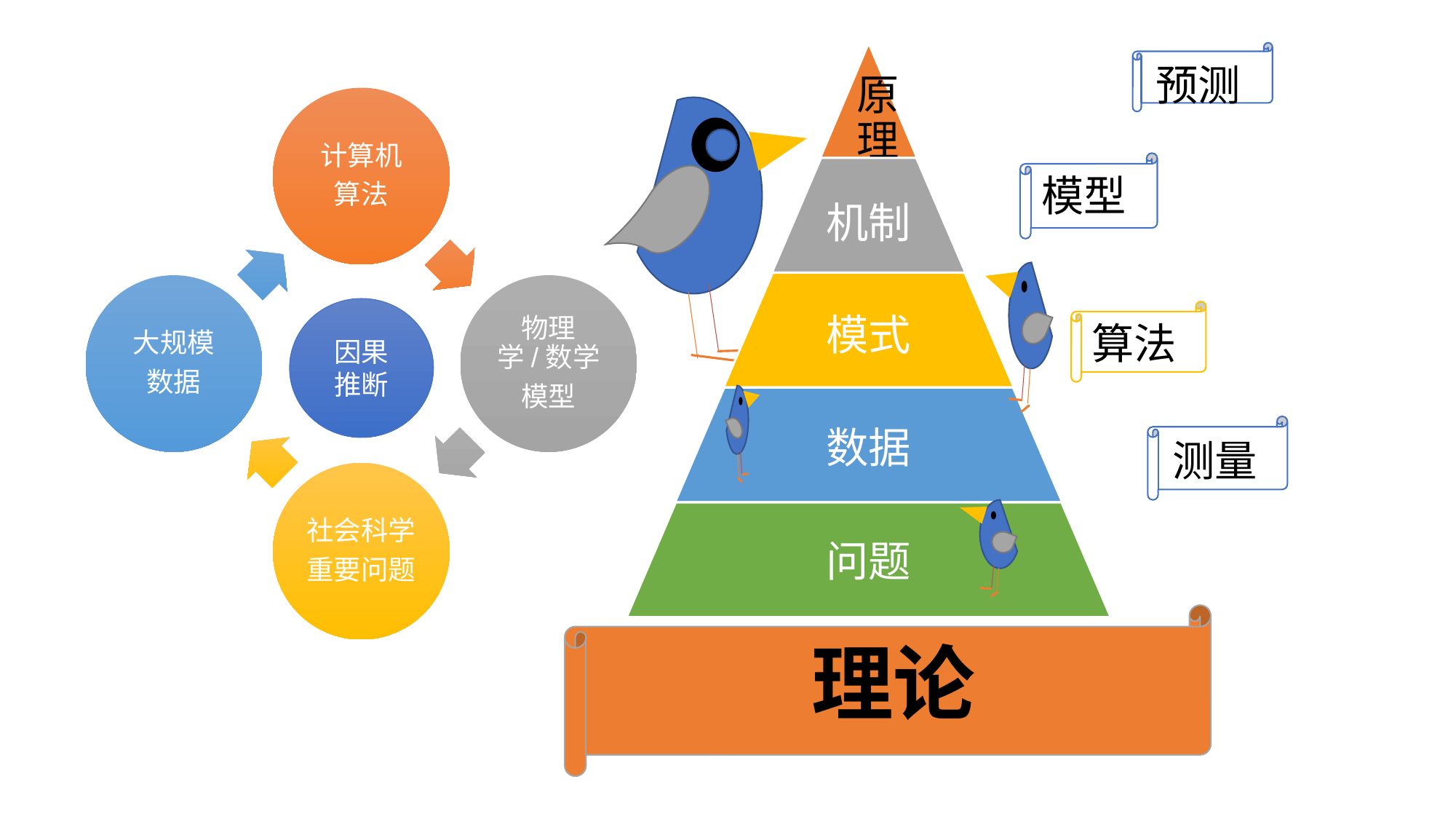

预测
原理
机制
模式
数据
问题
模型

算法

计算机
算法

物理学/数学
模型

社会科学
重要问题

大规模
数据

因果推断
测量
理论